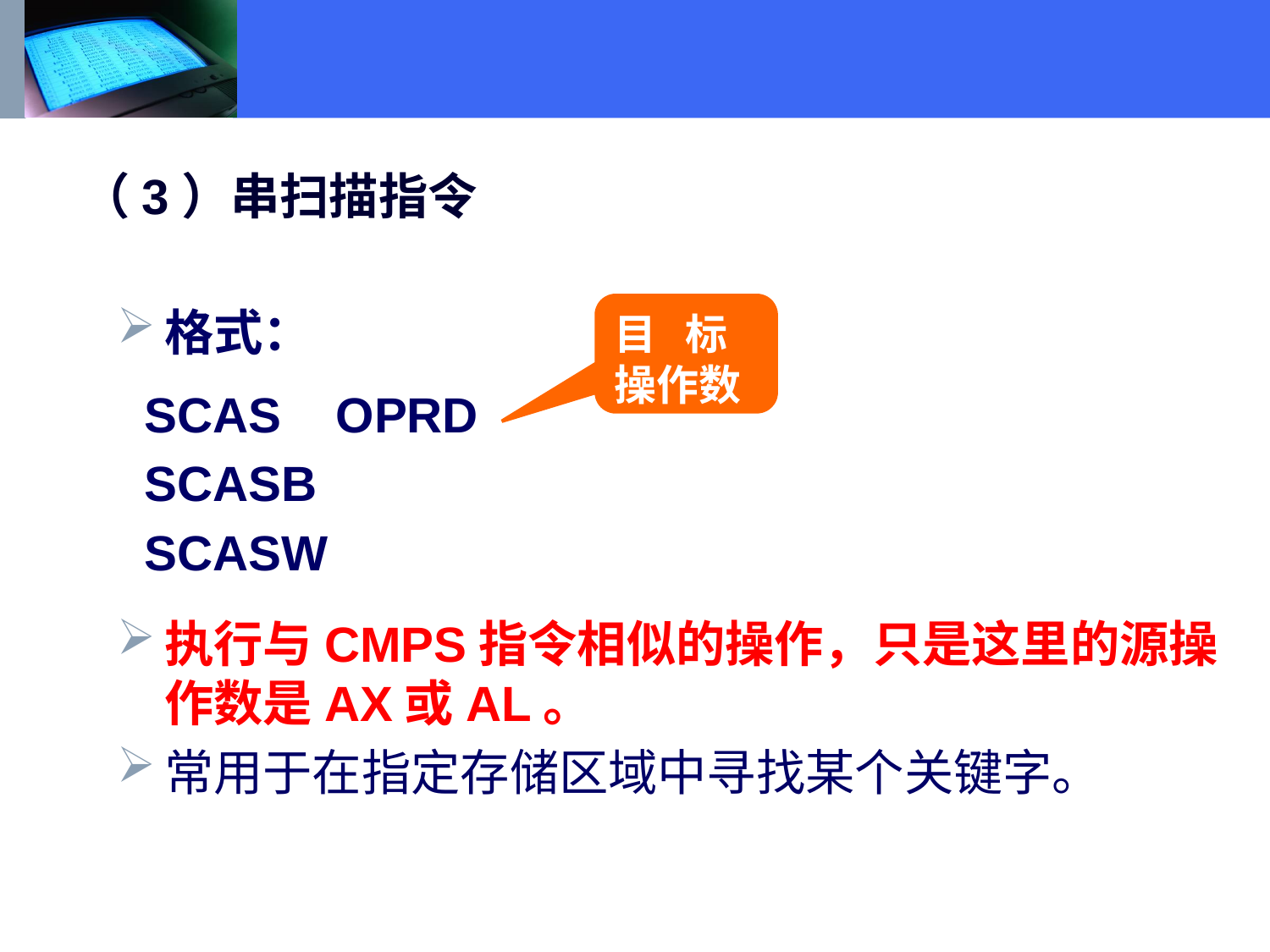

（3）串扫描指令
格式：
  SCAS    OPRD
  SCASB
  SCASW
执行与CMPS指令相似的操作，只是这里的源操作数是AX或AL。
常用于在指定存储区域中寻找某个关键字。

目   标
操作数